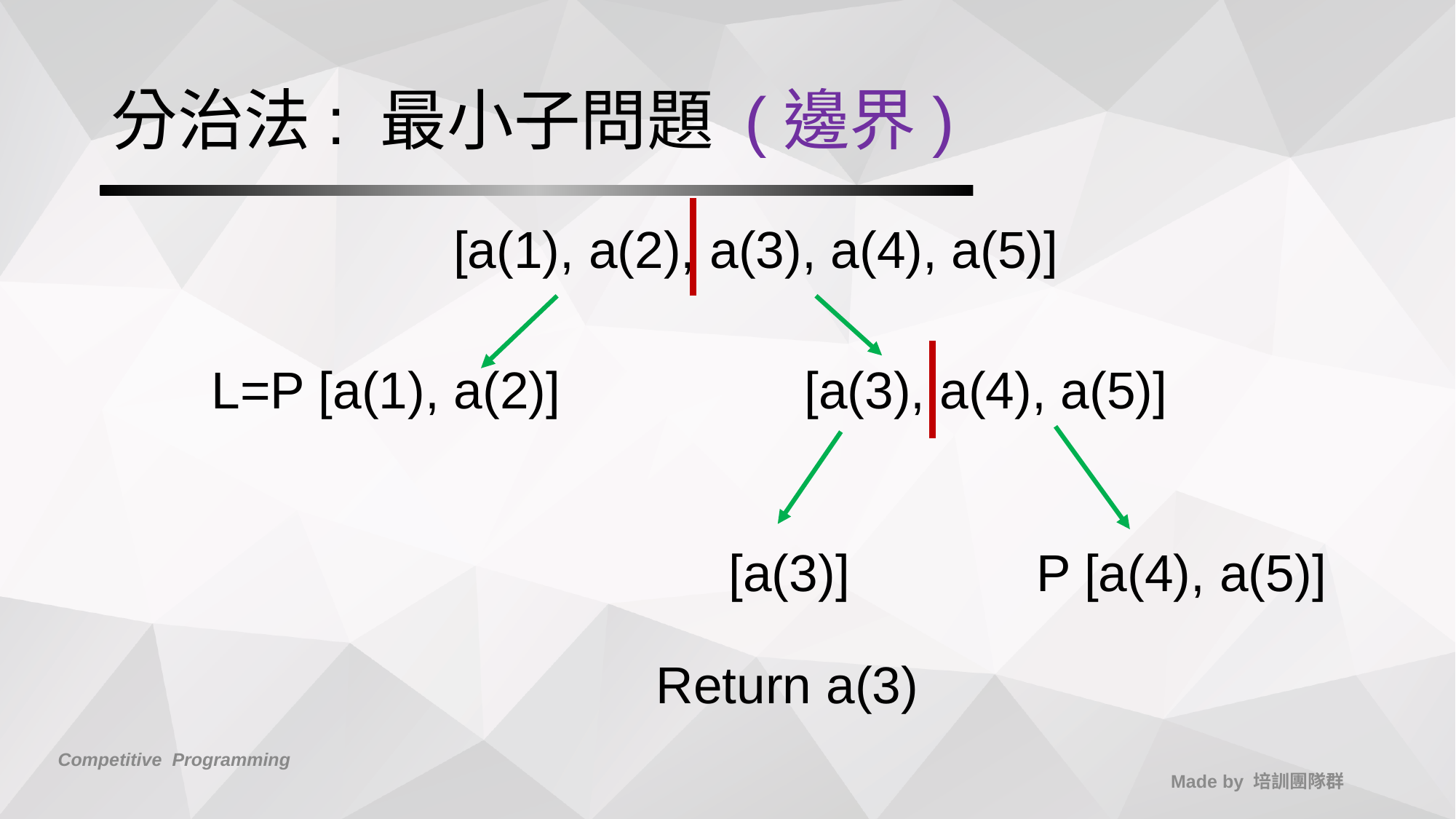

# 分治法: 最小子問題 (邊界)
    [a(1), a(2), a(3), a(4), a(5)]

       L=P [a(1), a(2)]                 [a(3), a(4), a(5)]
                                           [a(3)]             P [a(4), a(5)]
                                      Return a(3)